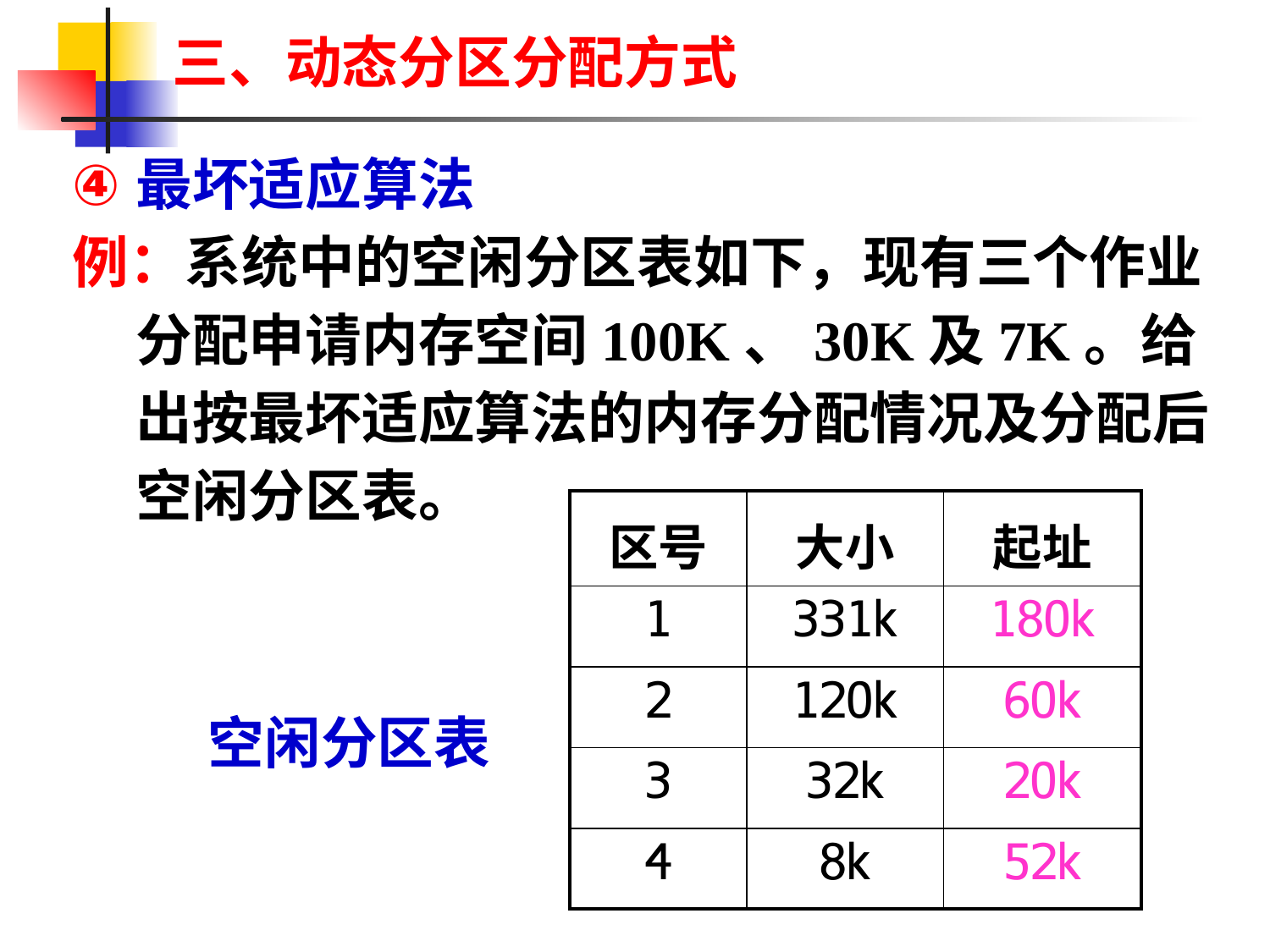

# 三、动态分区分配方式
最坏适应算法
例：系统中的空闲分区表如下，现有三个作业分配申请内存空间100K、30K及7K。给出按最坏适应算法的内存分配情况及分配后空闲分区表。
| 区号 | 大小 | 起址 |
| --- | --- | --- |
| 1 | 331k | 180k |
| 2 | 120k | 60k |
| 3 | 32k | 20k |
| 4 | 8k | 52k |
空闲分区表